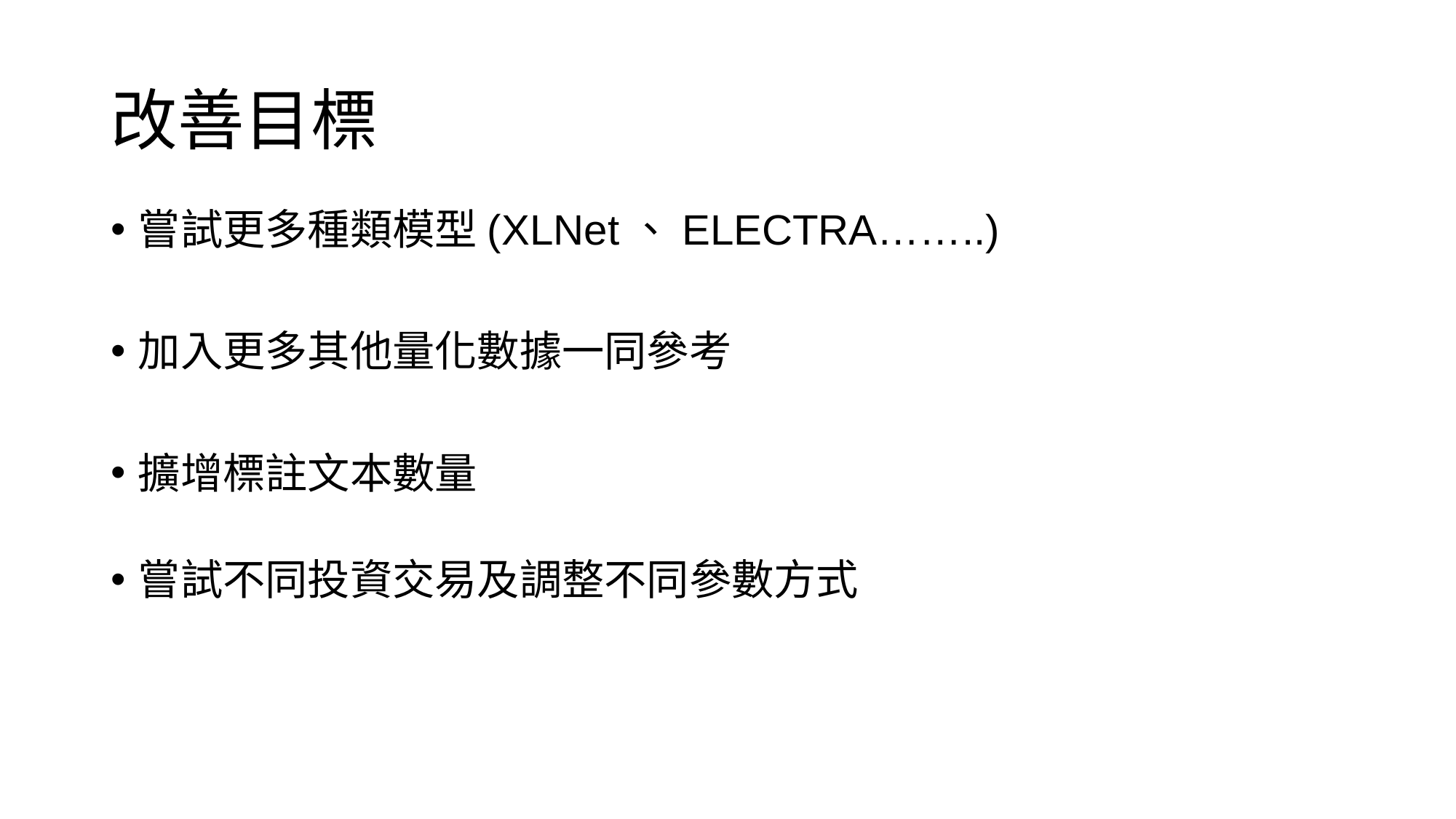

# 改善目標
嘗試更多種類模型(XLNet、ELECTRA……..)

加入更多其他量化數據一同參考

擴增標註文本數量
嘗試不同投資交易及調整不同參數方式